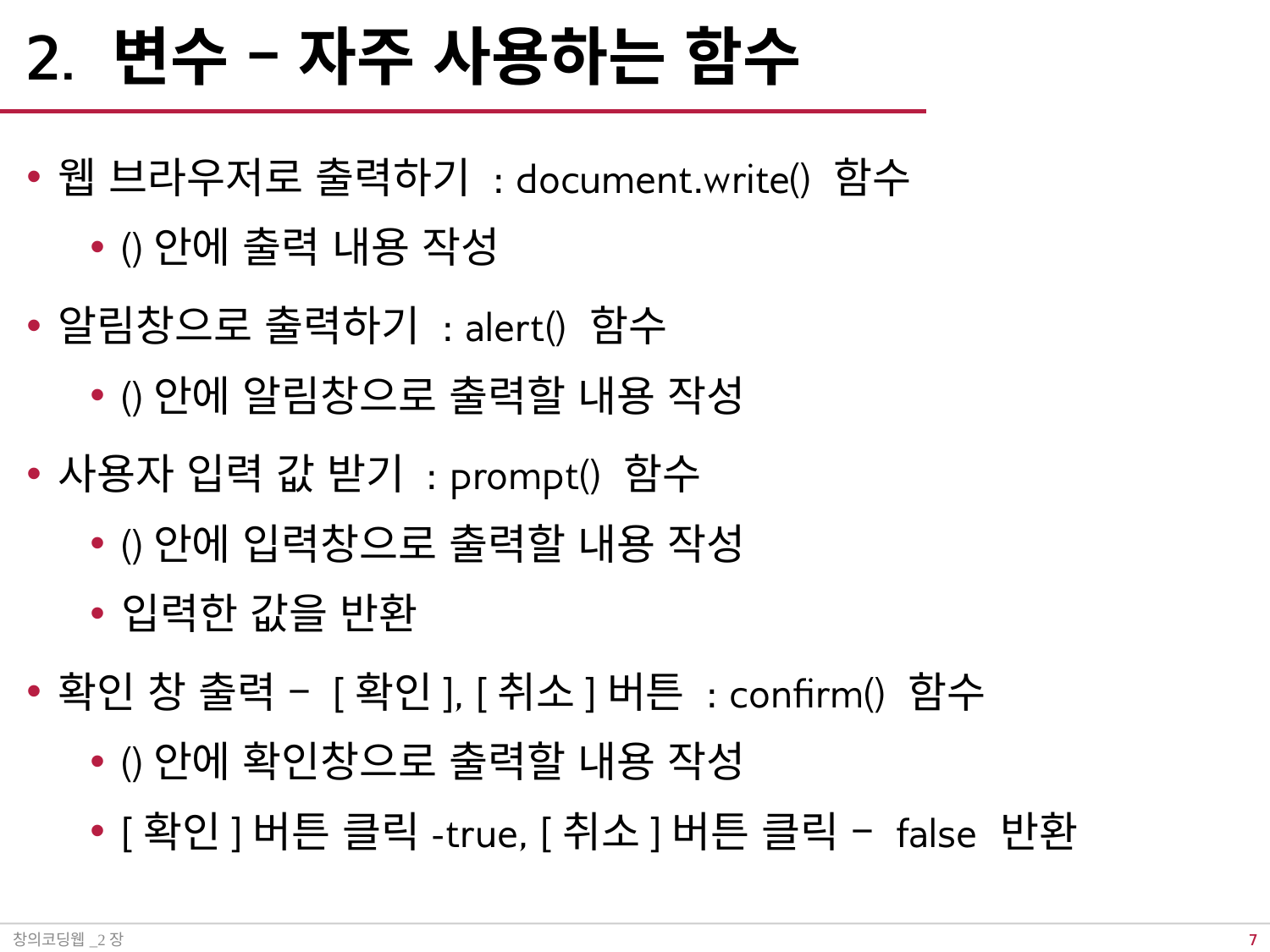

# 2. 변수 – 자주 사용하는 함수
웹 브라우저로 출력하기 : document.write() 함수
()안에 출력 내용 작성
알림창으로 출력하기 : alert() 함수
()안에 알림창으로 출력할 내용 작성
사용자 입력 값 받기 : prompt() 함수
()안에 입력창으로 출력할 내용 작성
입력한 값을 반환
확인 창 출력 – [확인], [취소]버튼 : confirm() 함수
()안에 확인창으로 출력할 내용 작성
[확인]버튼 클릭-true, [취소]버튼 클릭 – false 반환

창의코딩웹_2장
7